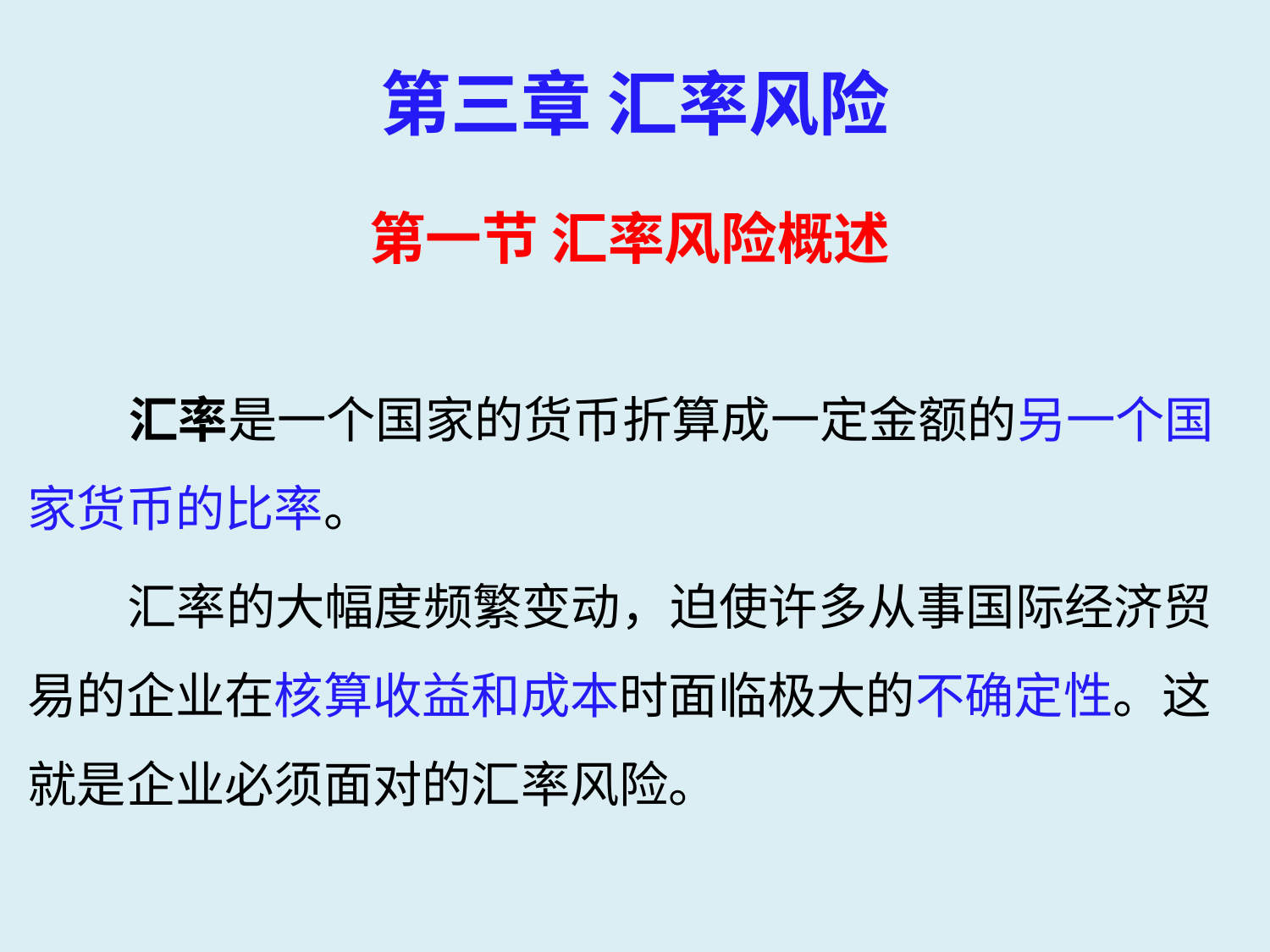

# 第三章 汇率风险
第一节 汇率风险概述

        汇率是一个国家的货币折算成一定金额的另一个国家货币的比率。
        汇率的大幅度频繁变动，迫使许多从事国际经济贸易的企业在核算收益和成本时面临极大的不确定性。这就是企业必须面对的汇率风险。